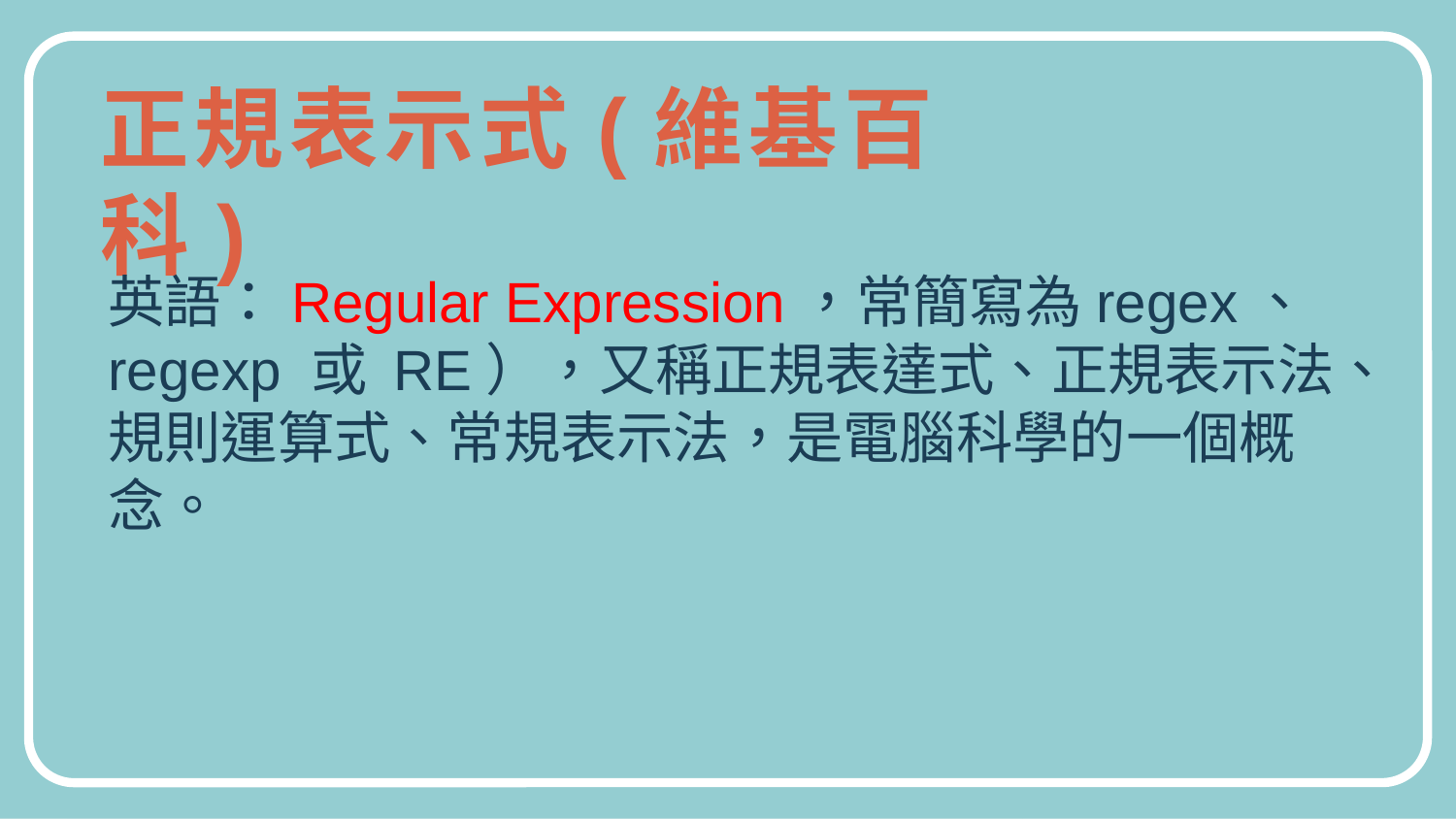

正規表示式(維基百科)
英語：Regular Expression，常簡寫為regex、regexp 或 RE），又稱正規表達式、正規表示法、規則運算式、常規表示法，是電腦科學的一個概念。